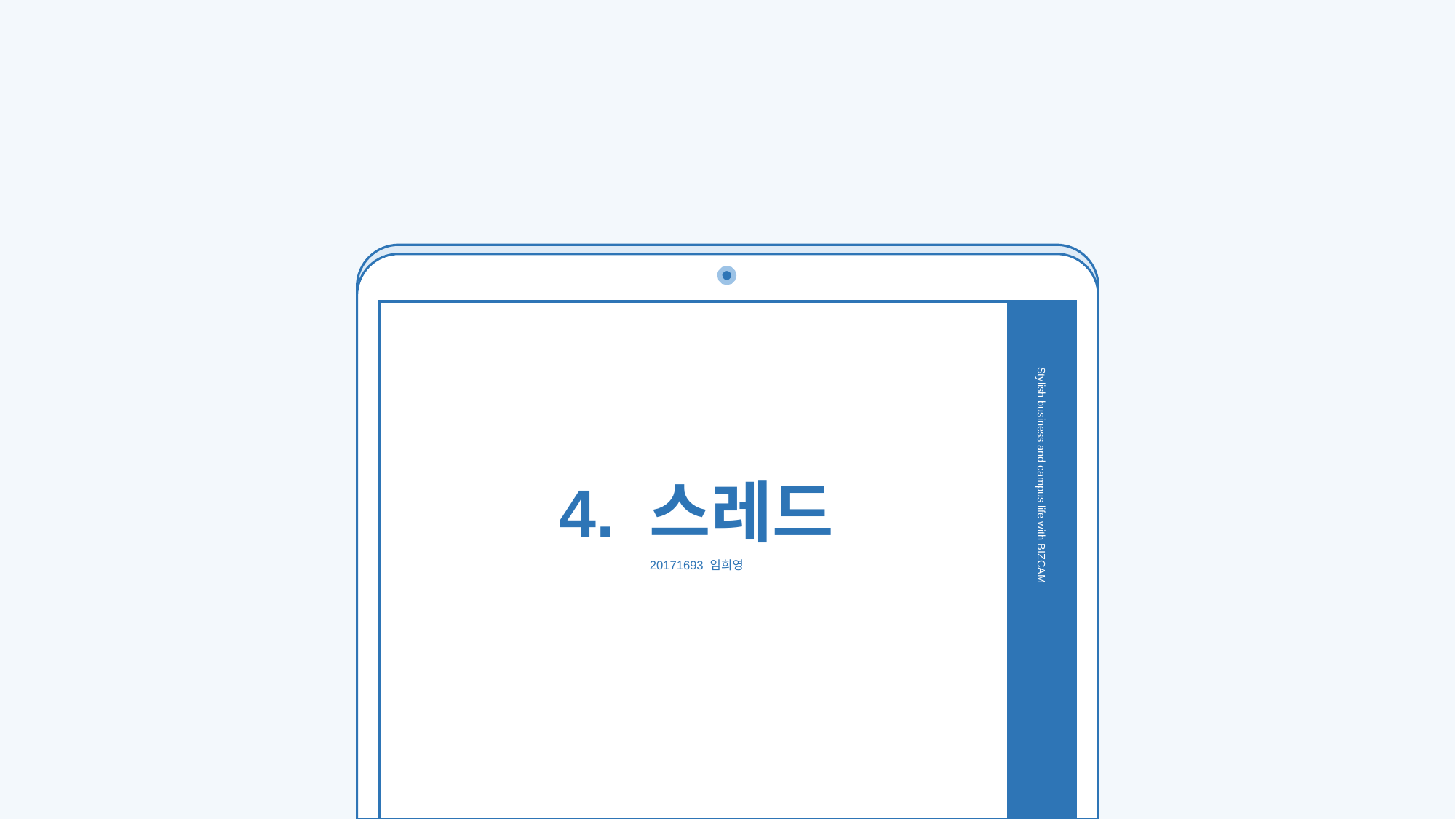

Stylish business and campus life with BIZCAM
4. 스레드
20171693 임희영